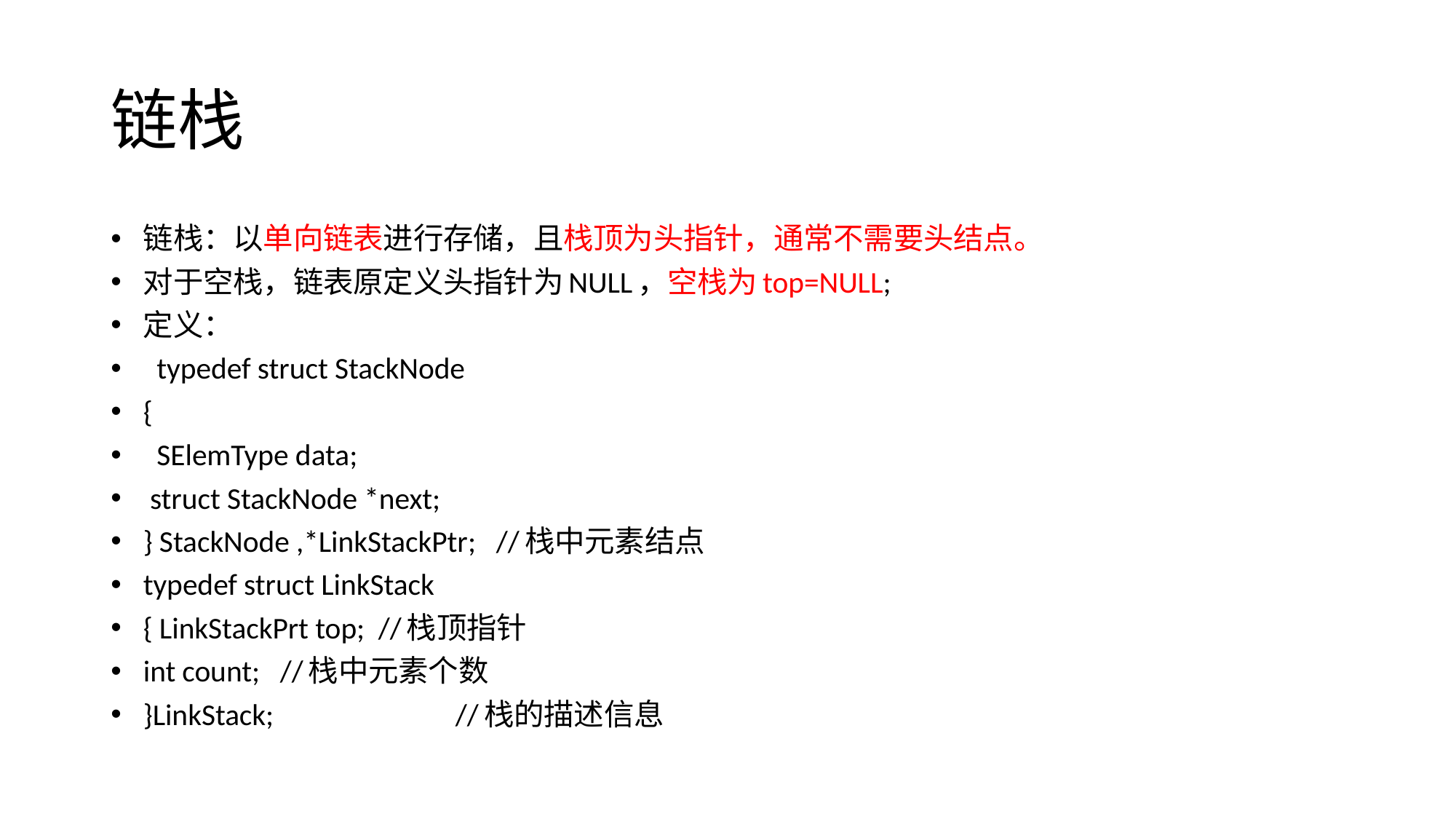

# 链栈
链栈：以单向链表进行存储，且栈顶为头指针，通常不需要头结点。
对于空栈，链表原定义头指针为NULL，空栈为top=NULL;
定义：
  typedef struct StackNode
{
  SElemType data;
 struct StackNode *next;
} StackNode ,*LinkStackPtr;   //栈中元素结点
typedef struct LinkStack
{ LinkStackPrt top;  //栈顶指针
int count;   //栈中元素个数
}LinkStack;                           //栈的描述信息